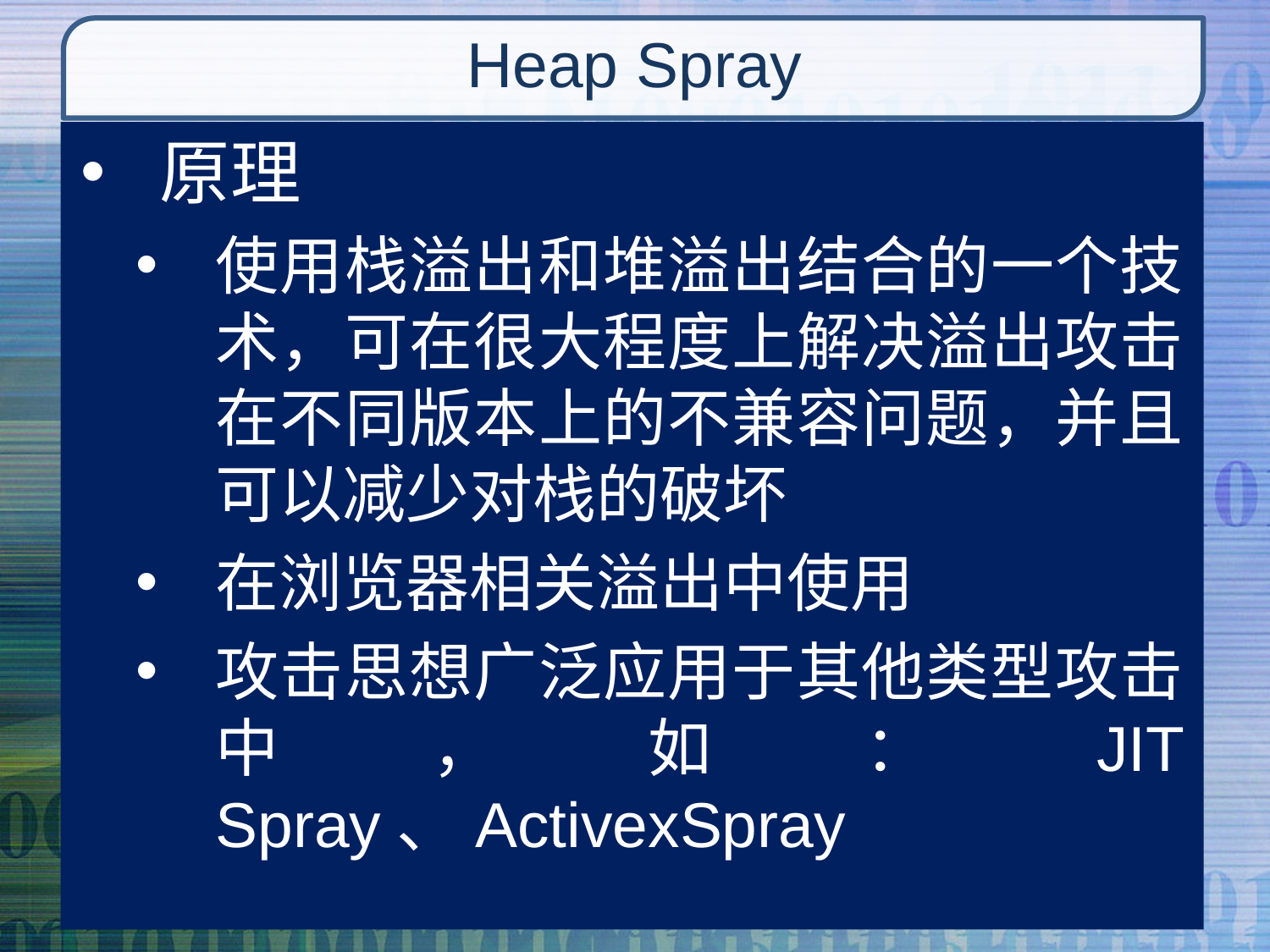

# Heap Spray
原理
使用栈溢出和堆溢出结合的一个技术，可在很大程度上解决溢出攻击在不同版本上的不兼容问题，并且可以减少对栈的破坏
在浏览器相关溢出中使用
攻击思想广泛应用于其他类型攻击中，如：JIT Spray、ActivexSpray